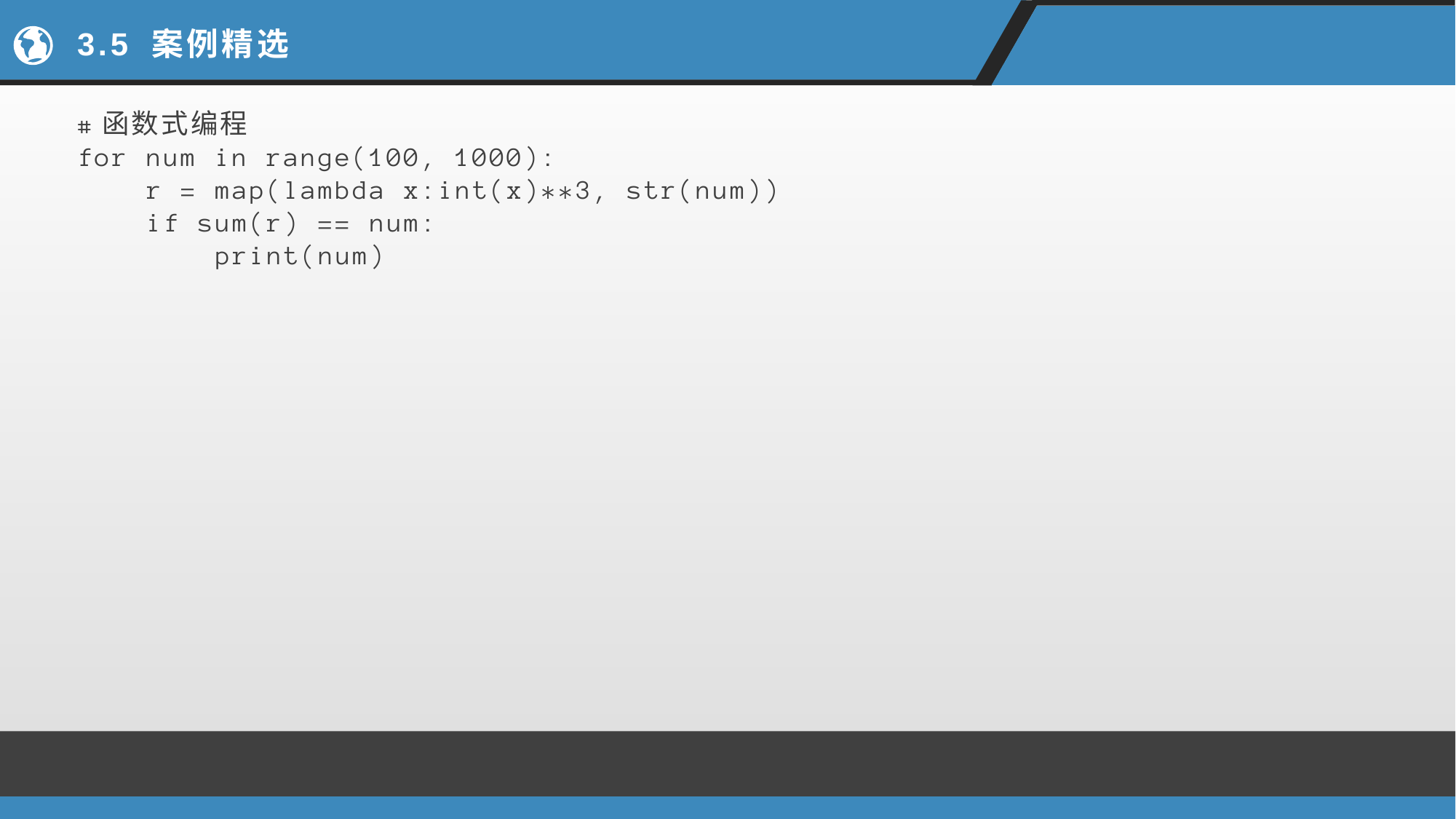

# 3.5 案例精选

#函数式编程
for num in range(100, 1000):
    r = map(lambda x:int(x)**3, str(num))
    if sum(r) == num:
        print(num)